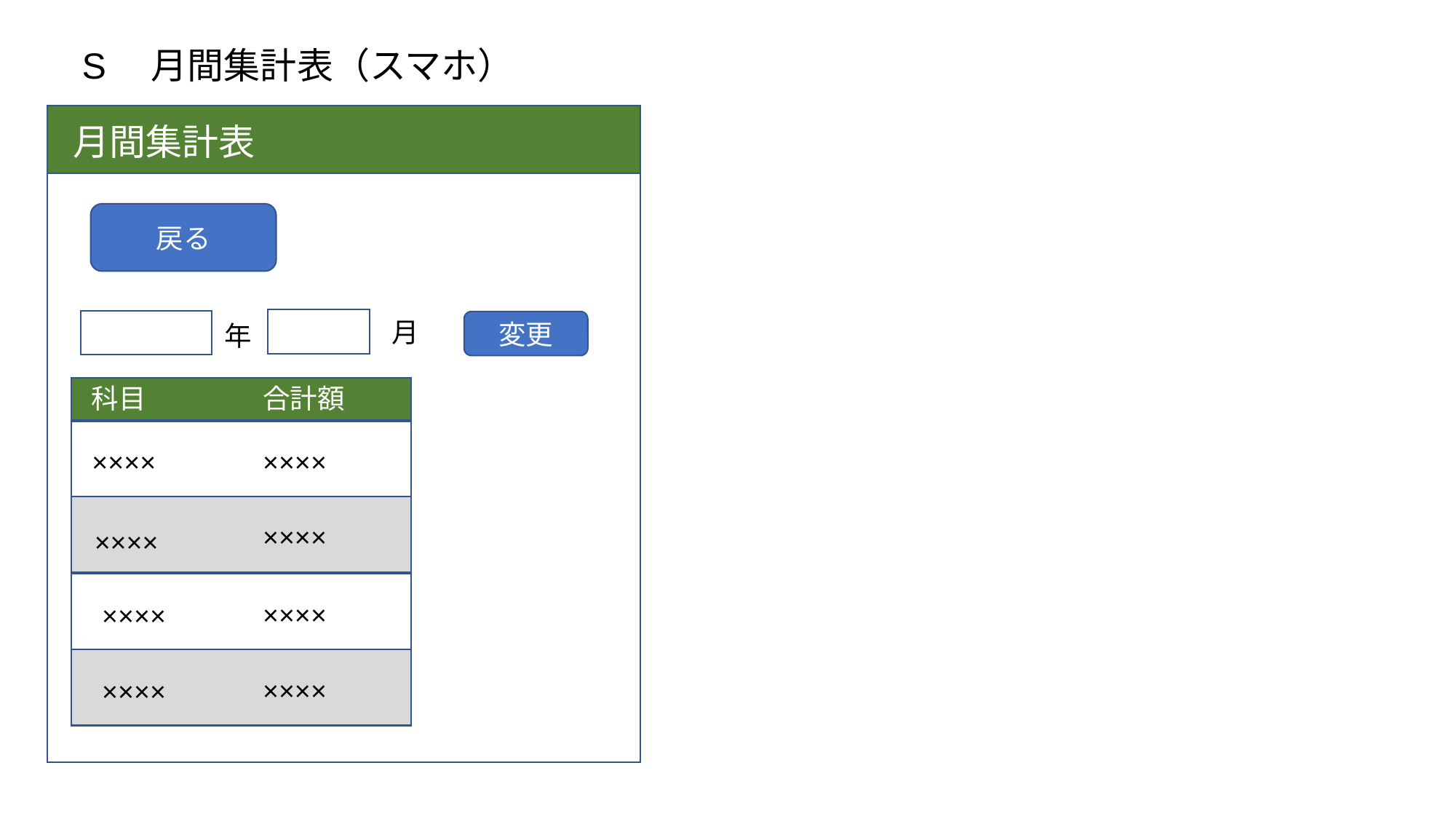

S　月間集計表（スマホ）

月間集計表
戻る
月

変更
年
科目
合計額

××××
××××

××××
××××

××××
××××

××××
××××